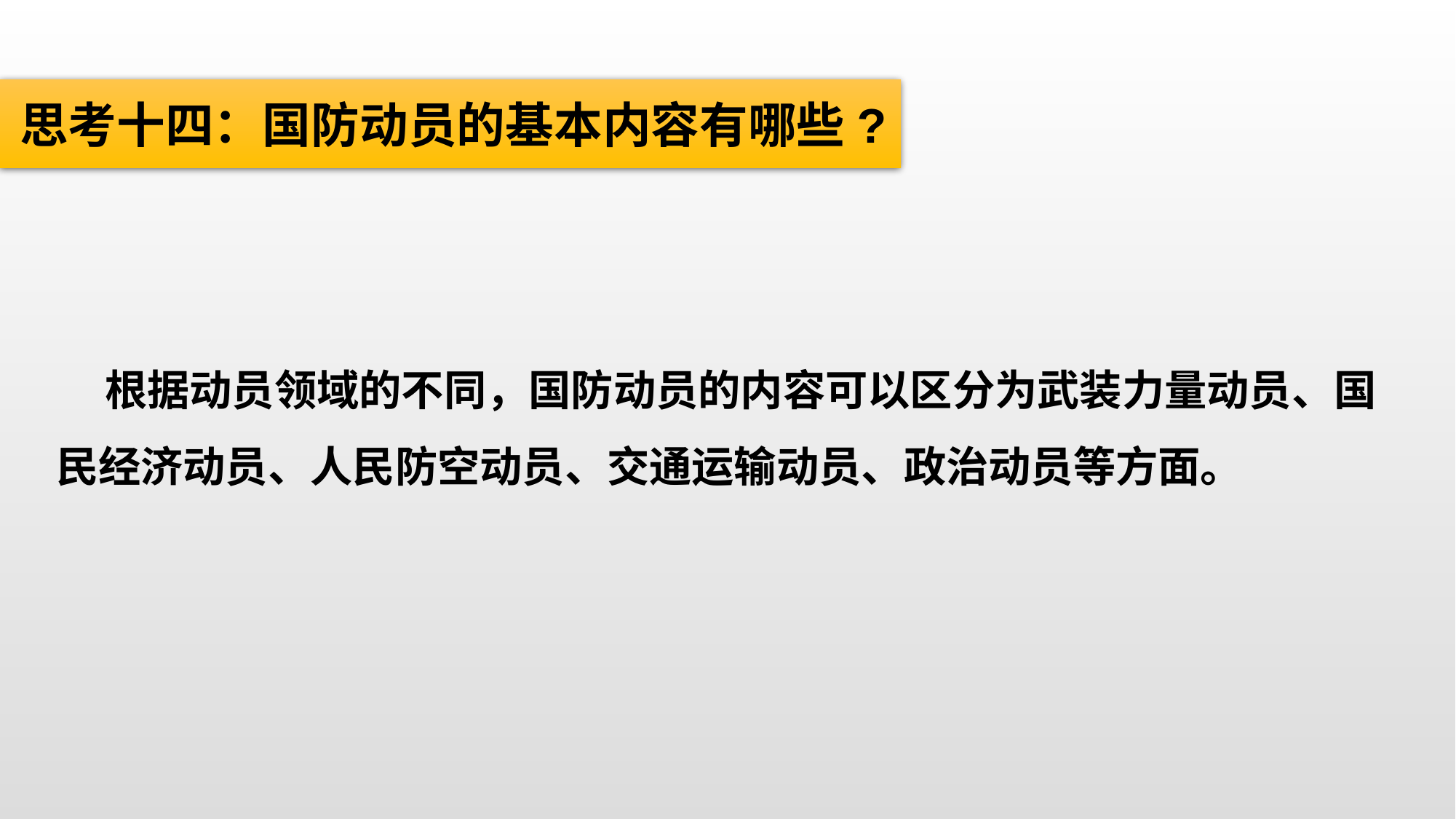

思考十四：国防动员的基本内容有哪些?
    根据动员领域的不同，国防动员的内容可以区分为武装力量动员、国民经济动员、人民防空动员、交通运输动员、政治动员等方面。